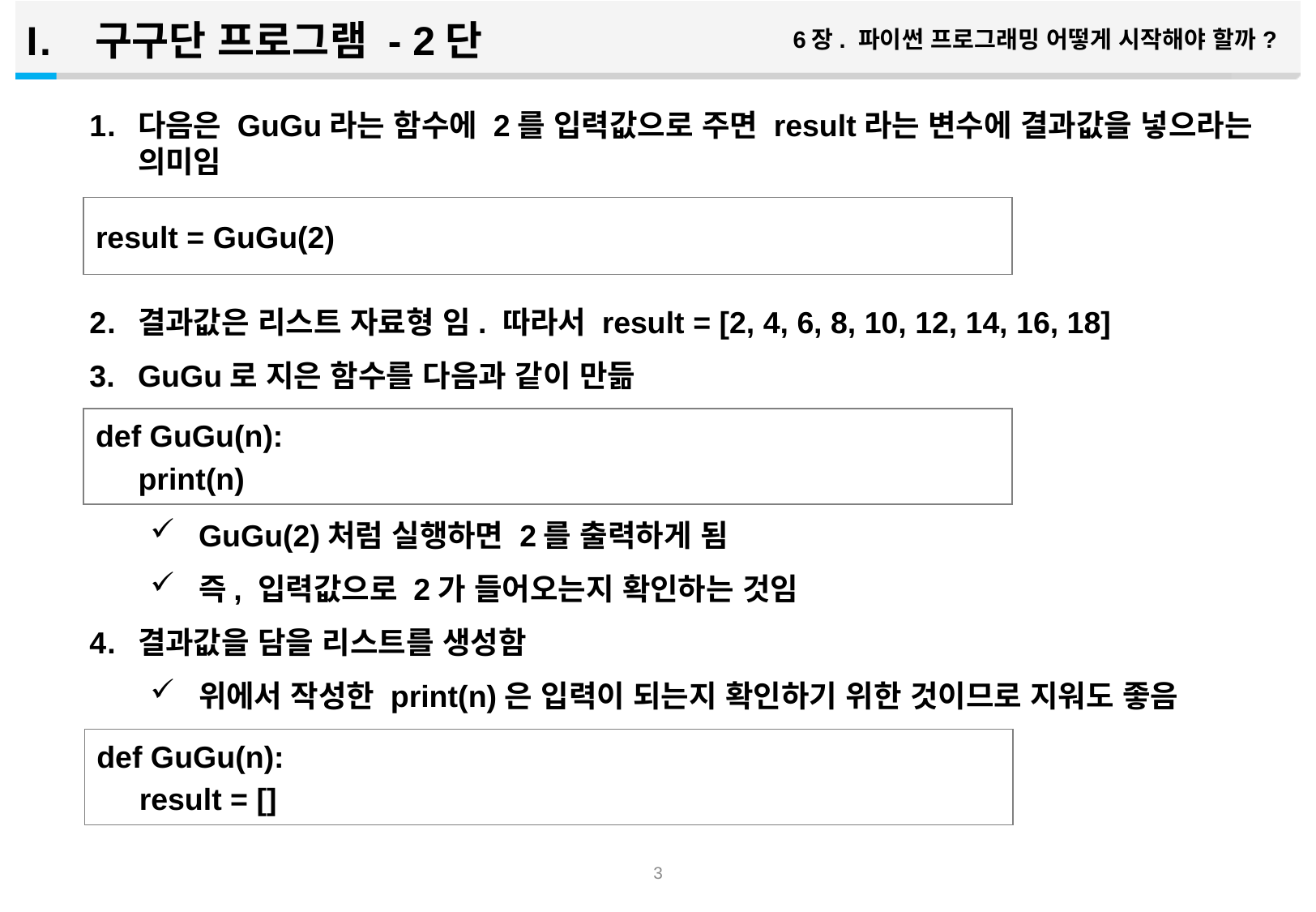

구구단 프로그램 - 2단
6장. 파이썬 프로그래밍 어떻게 시작해야 할까?
다음은 GuGu라는 함수에 2를 입력값으로 주면 result라는 변수에 결과값을 넣으라는 의미임

결과값은 리스트 자료형 임. 따라서 result = [2, 4, 6, 8, 10, 12, 14, 16, 18]
GuGu로 지은 함수를 다음과 같이 만듦

GuGu(2)처럼 실행하면 2를 출력하게 됨
즉, 입력값으로 2가 들어오는지 확인하는 것임
결과값을 담을 리스트를 생성함
위에서 작성한 print(n)은 입력이 되는지 확인하기 위한 것이므로 지워도 좋음

result = GuGu(2)
def GuGu(n):
     print(n)
def GuGu(n):
     result = []
3